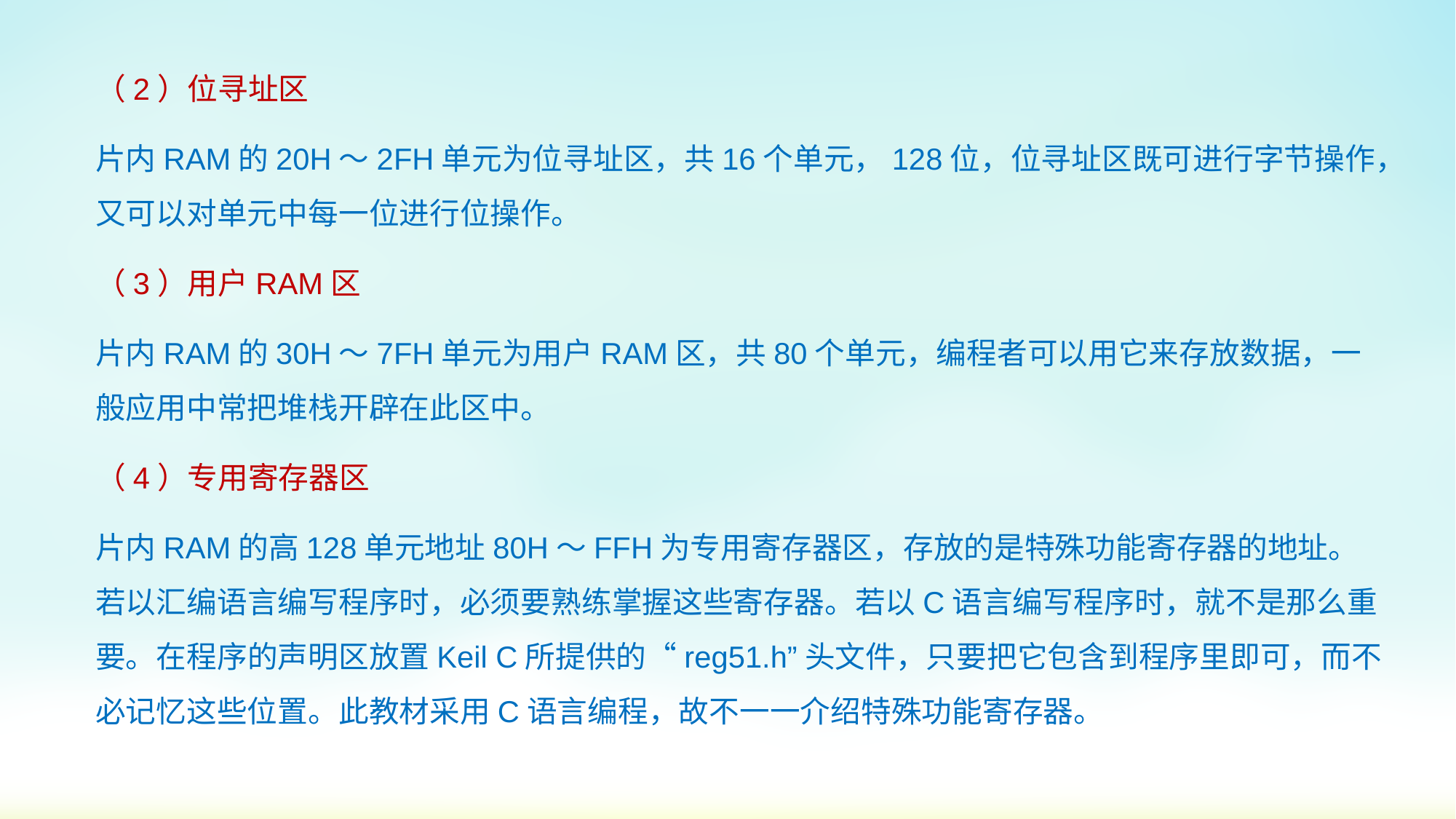

（2）位寻址区
片内RAM的20H～2FH单元为位寻址区，共16个单元，128位，位寻址区既可进行字节操作，又可以对单元中每一位进行位操作。
（3）用户RAM区
片内RAM的30H～7FH单元为用户RAM区，共80个单元，编程者可以用它来存放数据，一般应用中常把堆栈开辟在此区中。
（4）专用寄存器区
片内RAM的高128单元地址80H～FFH为专用寄存器区，存放的是特殊功能寄存器的地址。若以汇编语言编写程序时，必须要熟练掌握这些寄存器。若以C语言编写程序时，就不是那么重要。在程序的声明区放置Keil C所提供的“reg51.h”头文件，只要把它包含到程序里即可，而不必记忆这些位置。此教材采用C语言编程，故不一一介绍特殊功能寄存器。